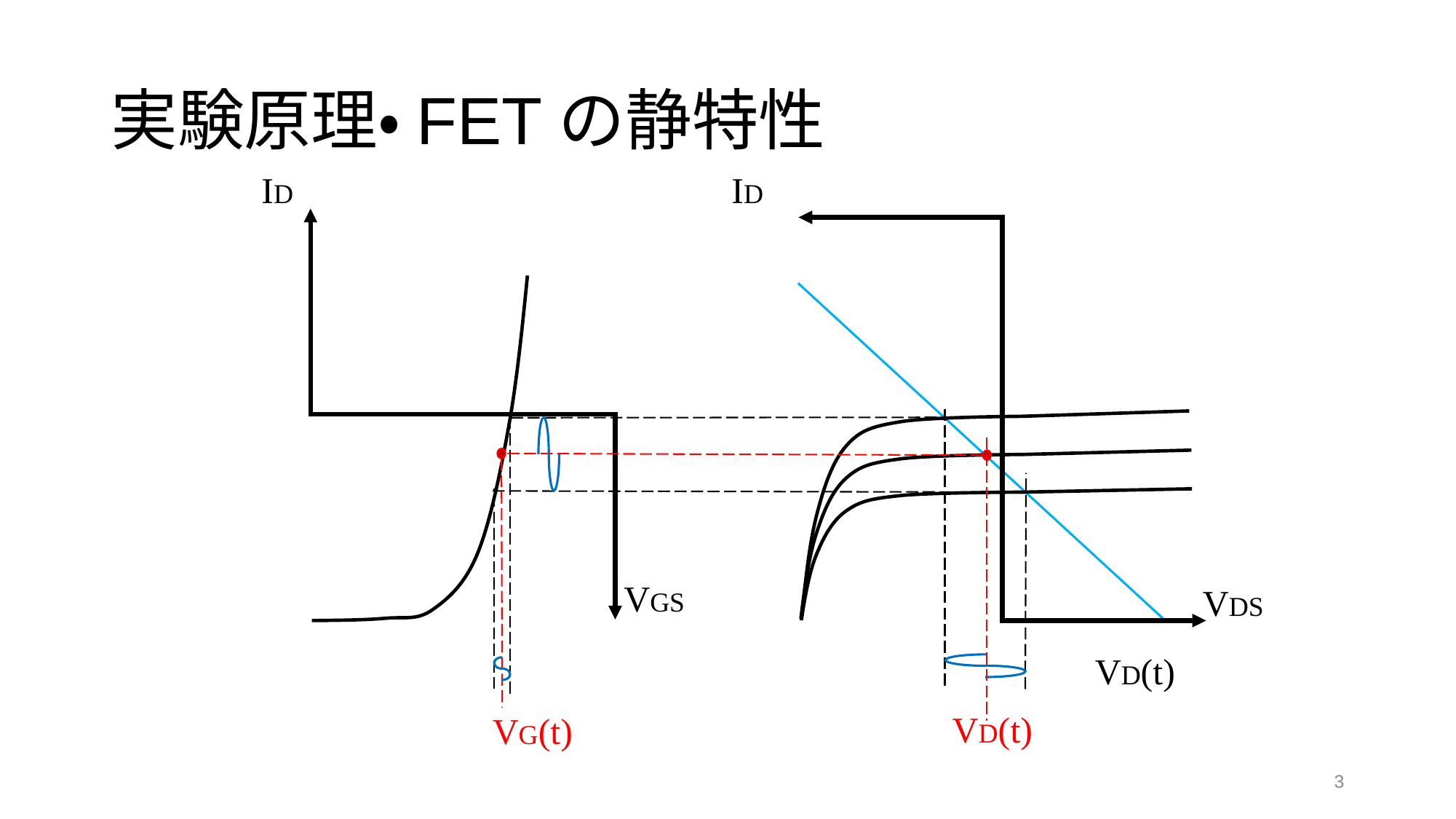

# 実験原理・FETの静特性
ID
ID

VGS
VDS

VD(t)

VG(t)
VD(t)
3